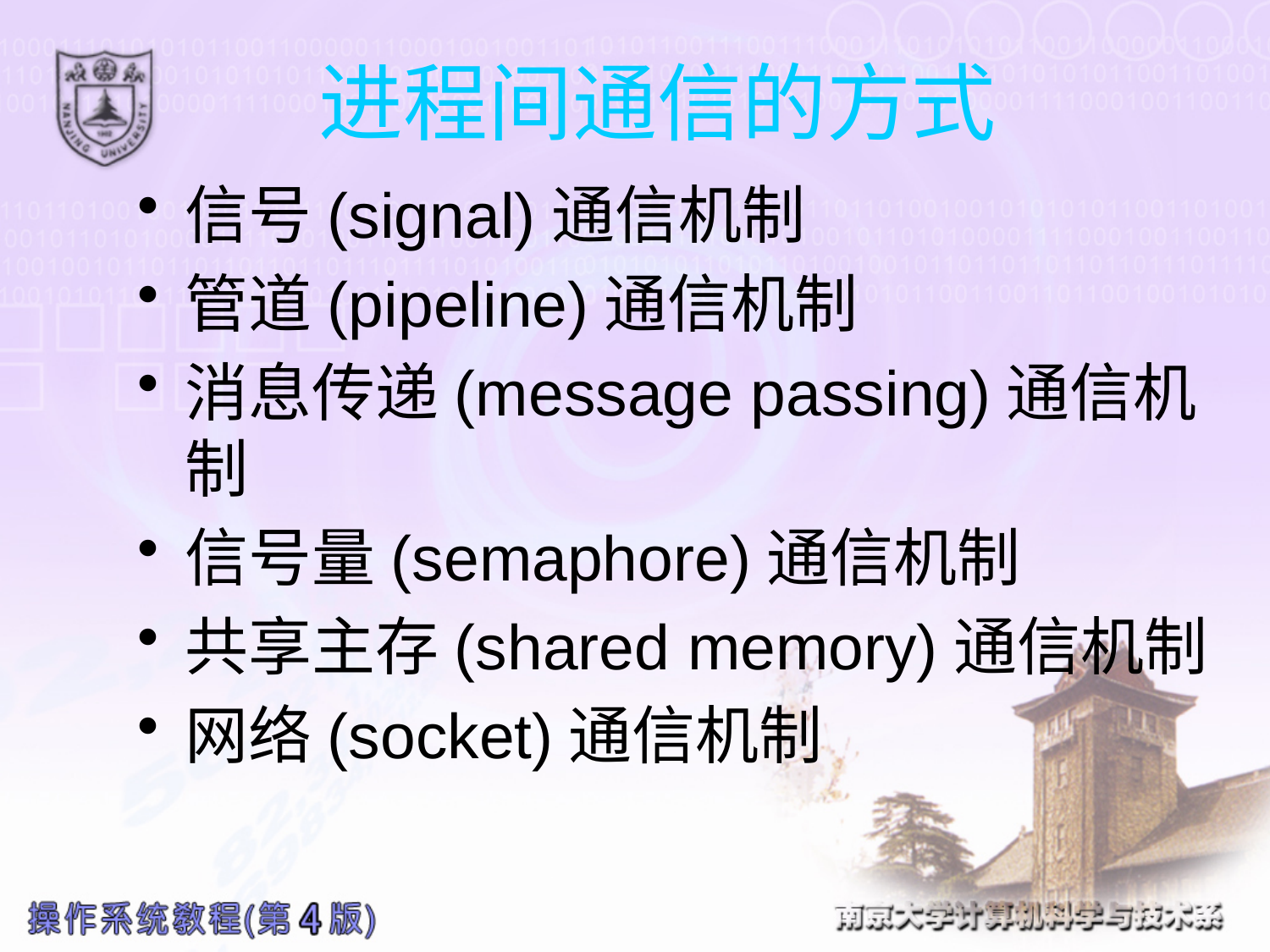

# 进程间通信的方式
信号(signal)通信机制
管道(pipeline)通信机制
消息传递(message passing)通信机制
信号量(semaphore)通信机制
共享主存(shared memory)通信机制
网络(socket)通信机制